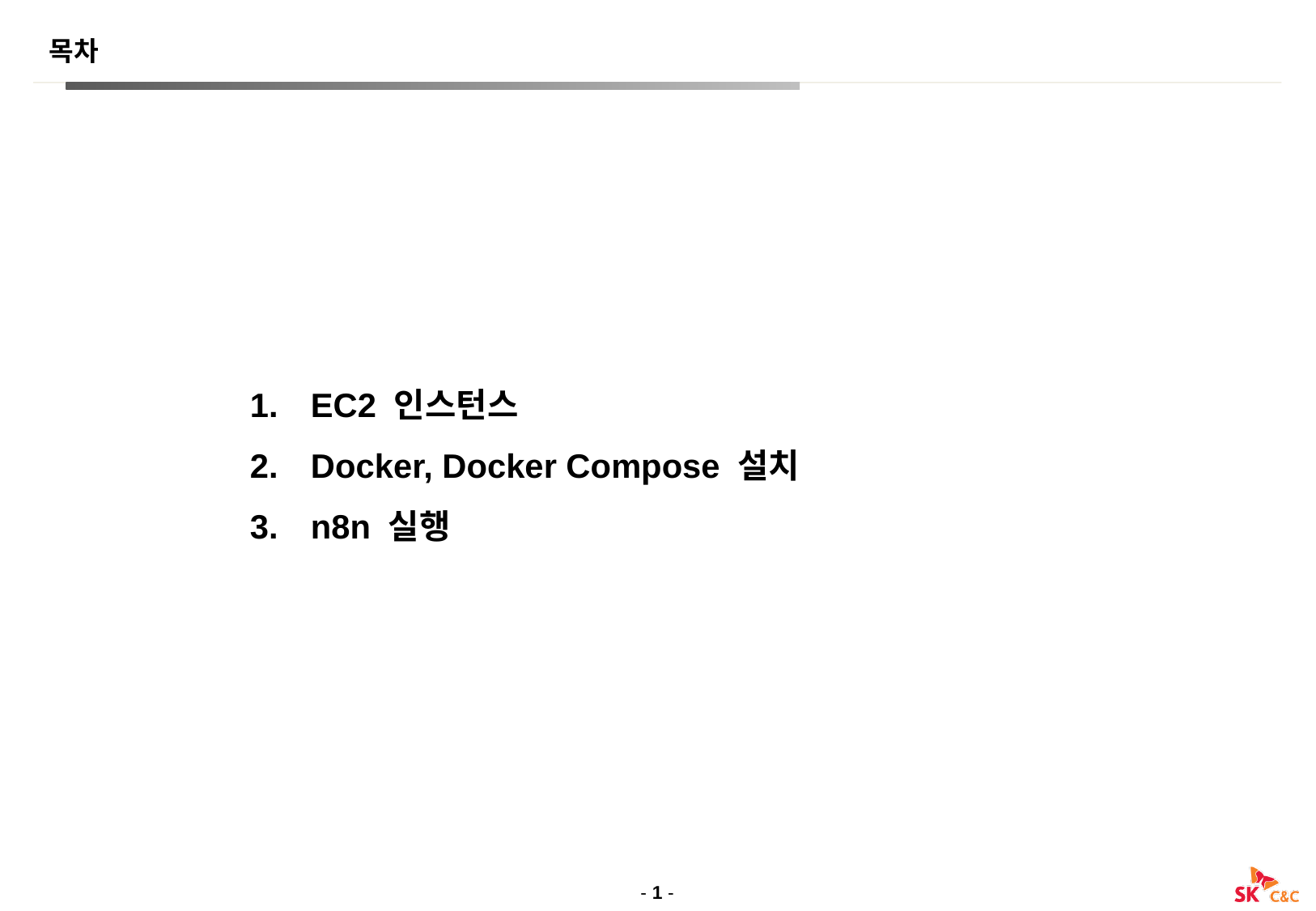

# 목차
EC2 인스턴스
Docker, Docker Compose 설치
n8n 실행